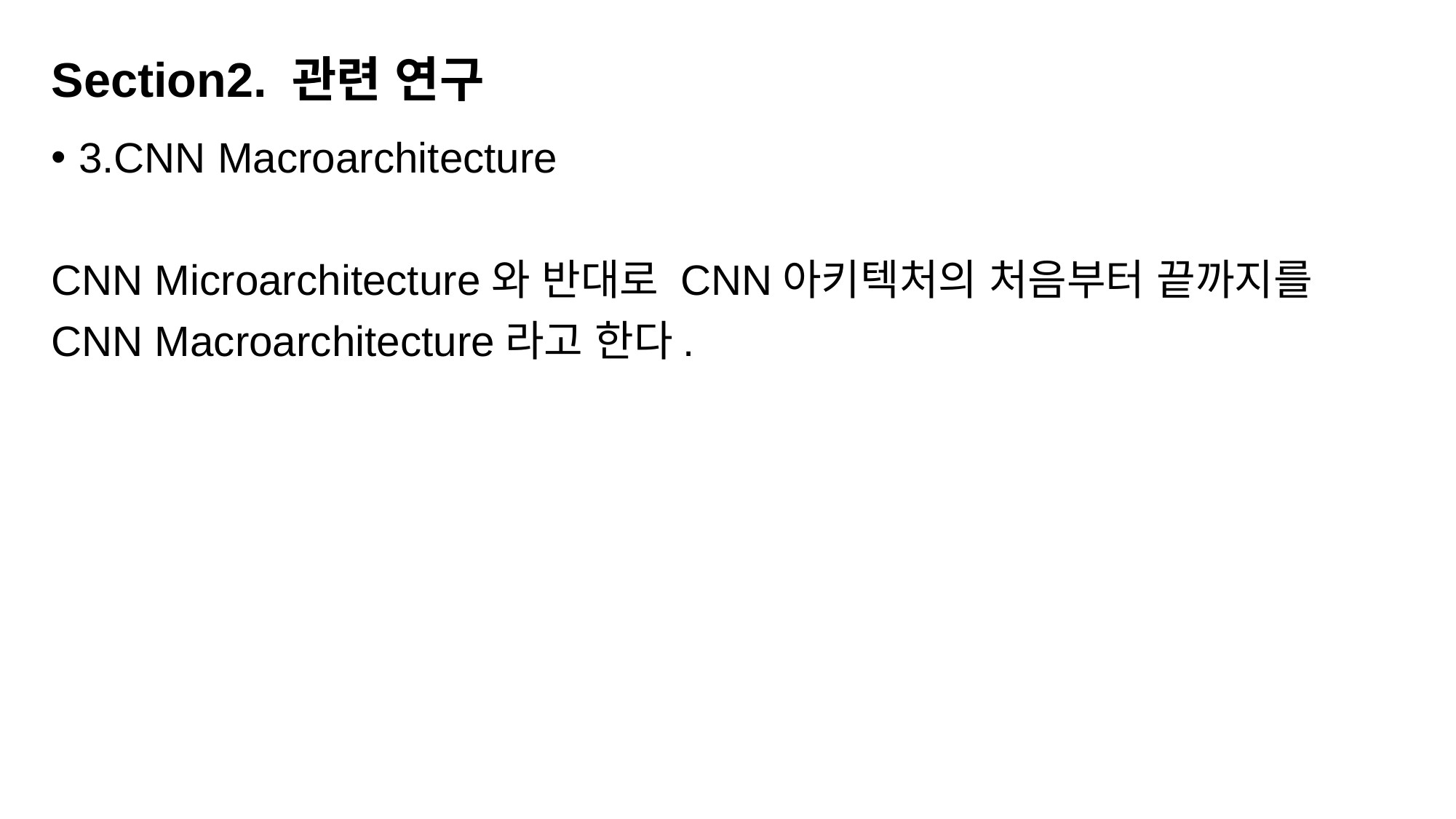

Section2. 관련 연구
3.CNN Macroarchitecture

CNN Microarchitecture와 반대로 CNN아키텍처의 처음부터 끝까지를
CNN Macroarchitecture라고 한다.